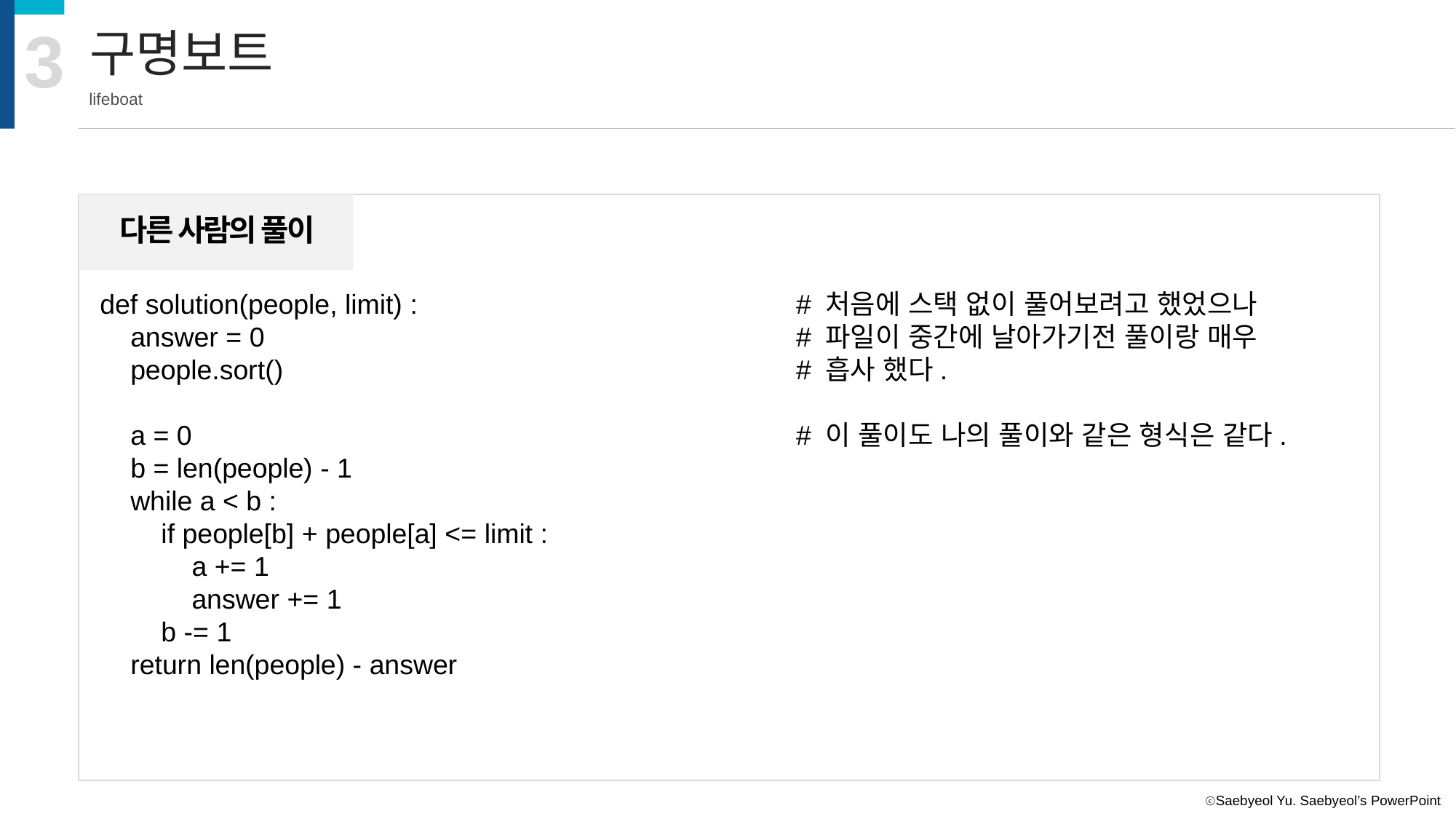

3
구명보트
lifeboat

다른 사람의 풀이
def solution(people, limit) :
    answer = 0
    people.sort()

    a = 0
    b = len(people) - 1
    while a < b :
        if people[b] + people[a] <= limit :
            a += 1
            answer += 1
        b -= 1
    return len(people) - answer
# 처음에 스택 없이 풀어보려고 했었으나
# 파일이 중간에 날아가기전 풀이랑 매우
# 흡사 했다.

# 이 풀이도 나의 풀이와 같은 형식은 같다.